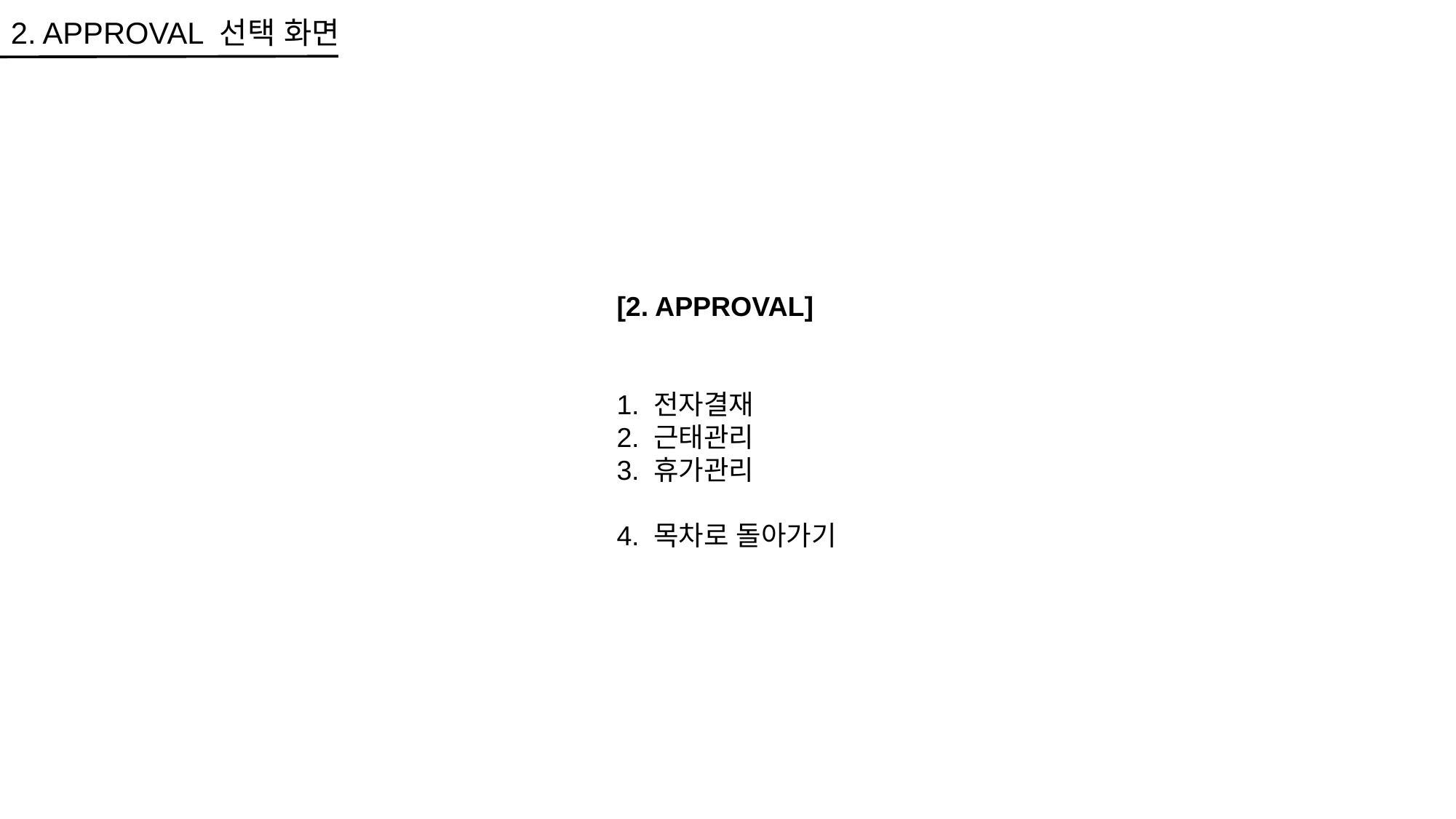

2. APPROVAL 선택 화면
[2. APPROVAL]

1. 전자결재
2. 근태관리
3. 휴가관리

4. 목차로 돌아가기